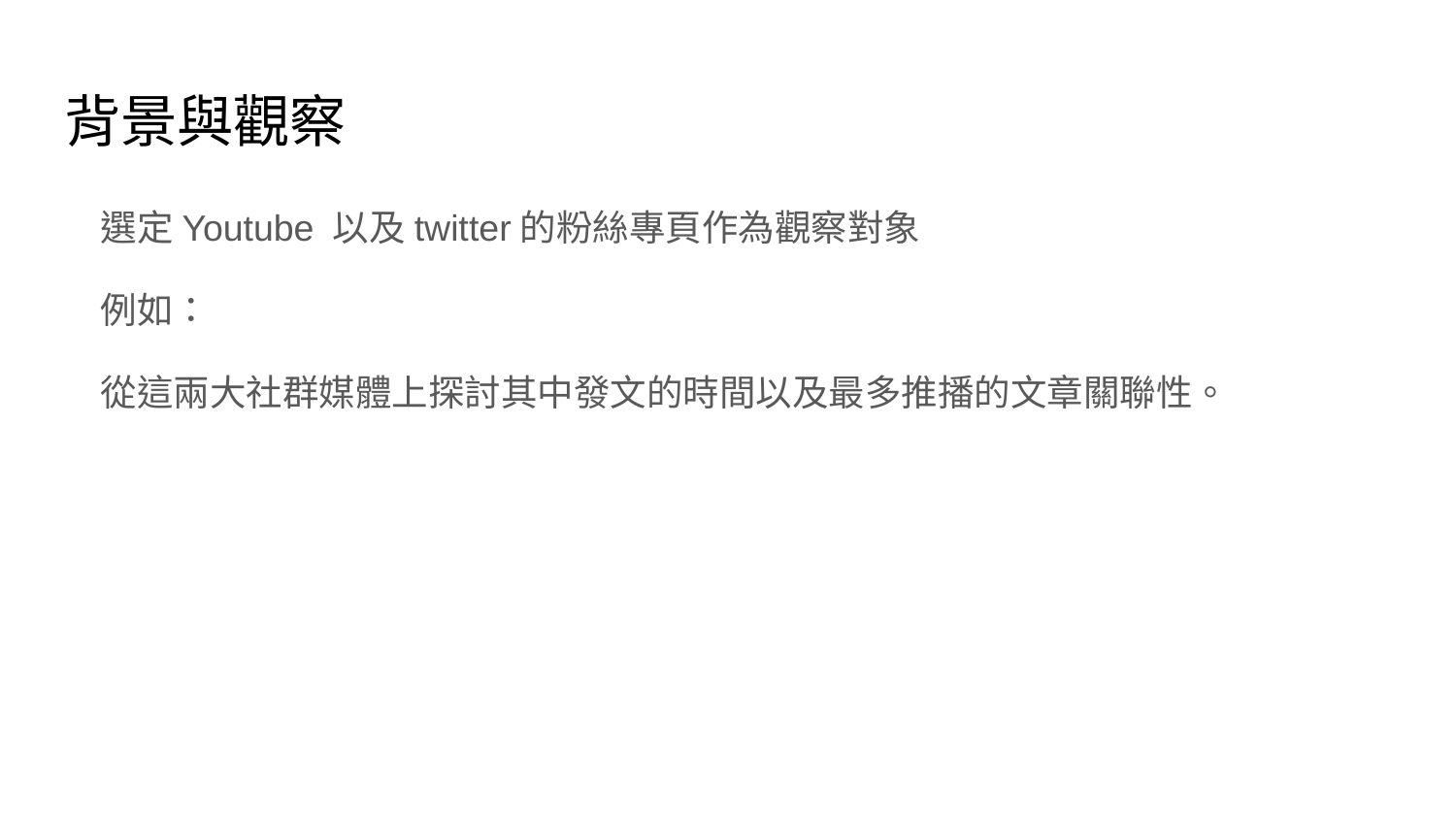

# 背景與觀察
選定Youtube 以及twitter的粉絲專頁作為觀察對象
例如：
從這兩大社群媒體上探討其中發文的時間以及最多推播的文章關聯性。